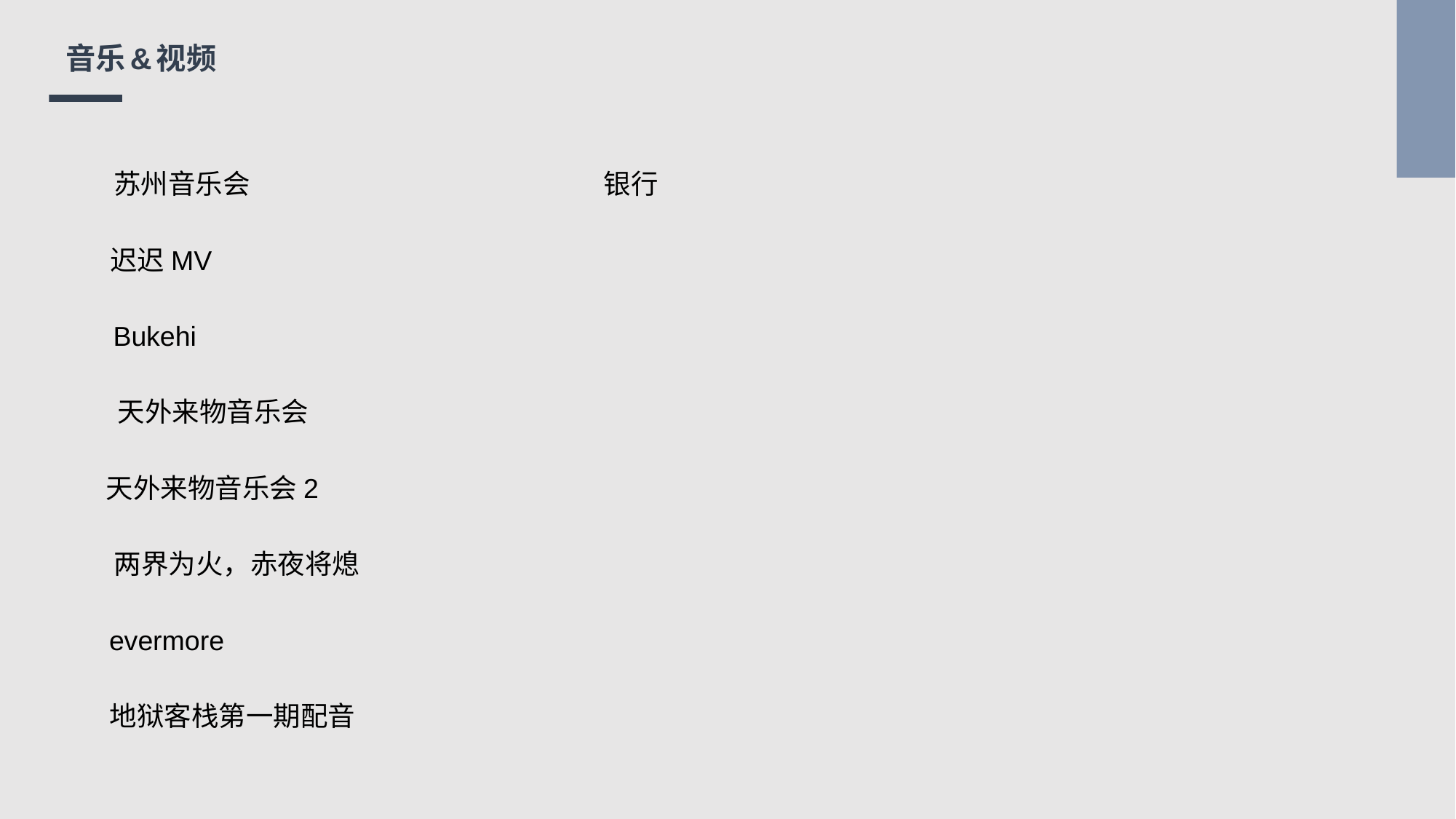

# 音乐&视频
苏州音乐会
银行
迟迟MV
Bukehi
天外来物音乐会
天外来物音乐会2
两界为火，赤夜将熄
evermore
地狱客栈第一期配音